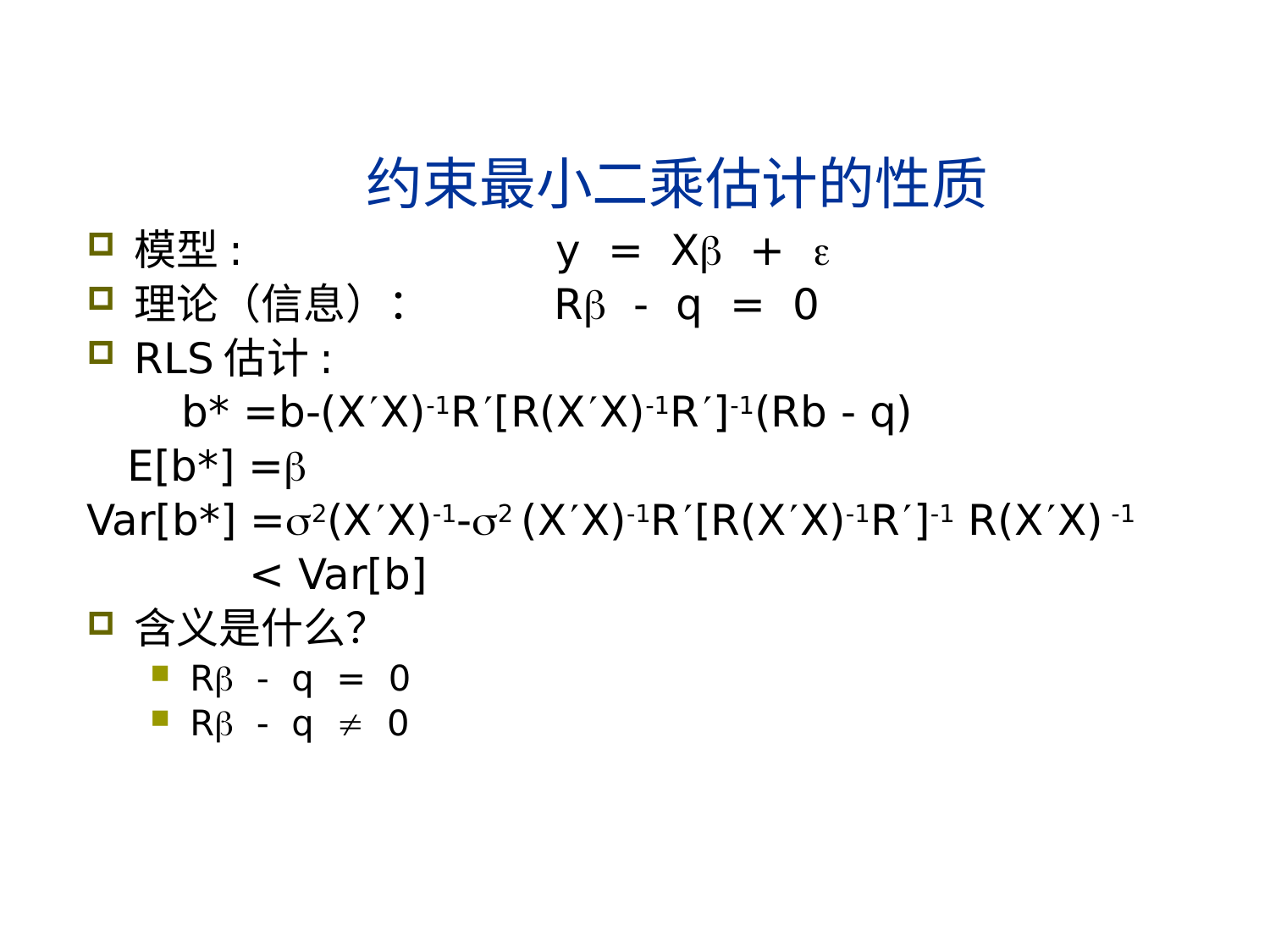

# 约束最小二乘估计的性质
模型:			   y  =  Xβ  +  ε
理论（信息）：	   Rβ  -  q  =  0
RLS估计:
       b* =b-(X′X)-1R′[R(X′X)-1R′]-1(Rb - q)
   E[b*] =β
Var[b*] =σ2(X′X)-1-σ2 (X′X)-1R′[R(X′X)-1R′]-1 R(X′X) -1
            < Var[b]
含义是什么？
Rβ  -  q  =  0
Rβ  -  q  ≠  0